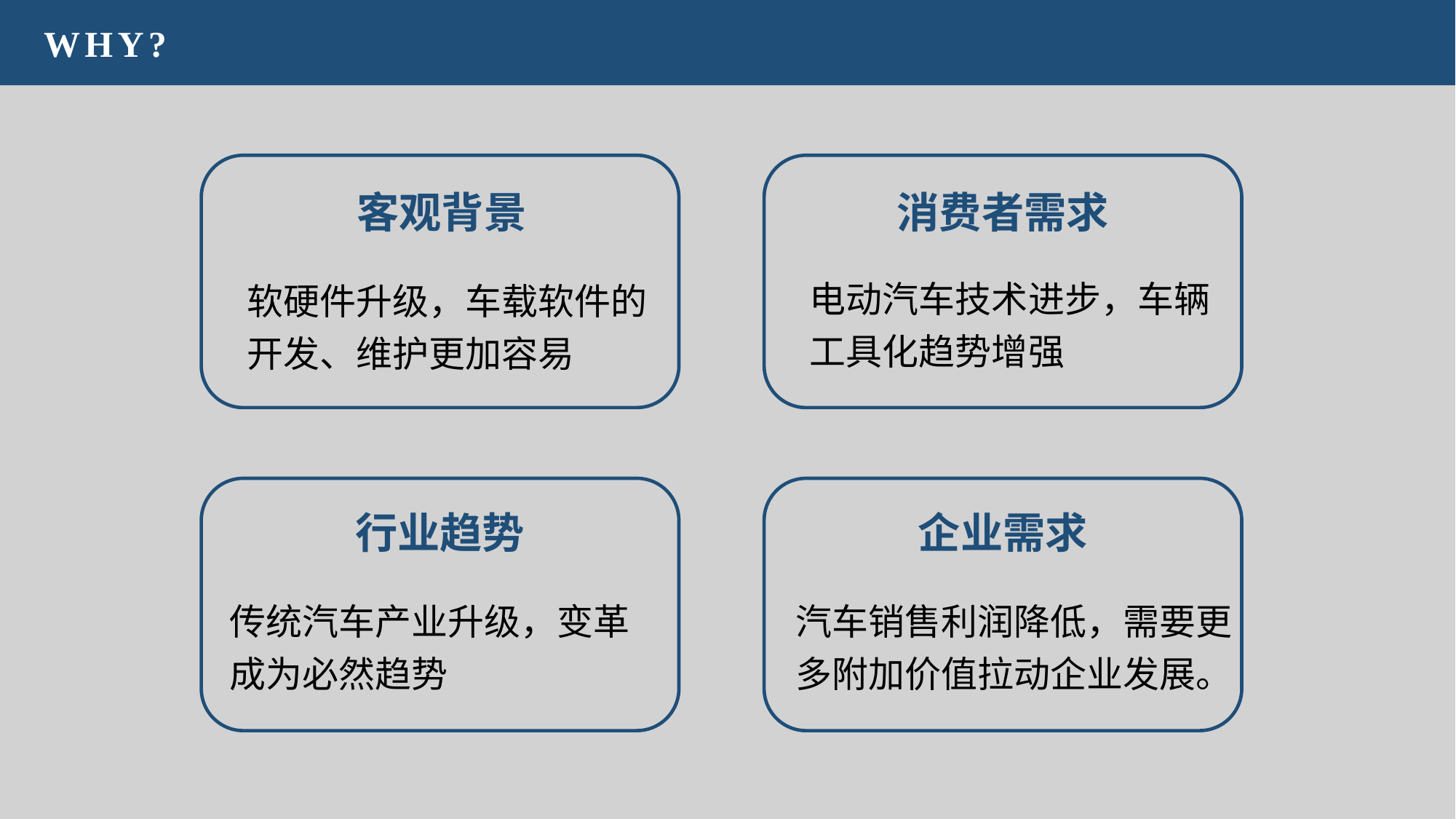

WHY?

客观背景
消费者需求
电动汽车技术进步，车辆工具化趋势增强
软硬件升级，车载软件的开发、维护更加容易

行业趋势
企业需求
传统汽车产业升级，变革成为必然趋势
汽车销售利润降低，需要更多附加价值拉动企业发展。